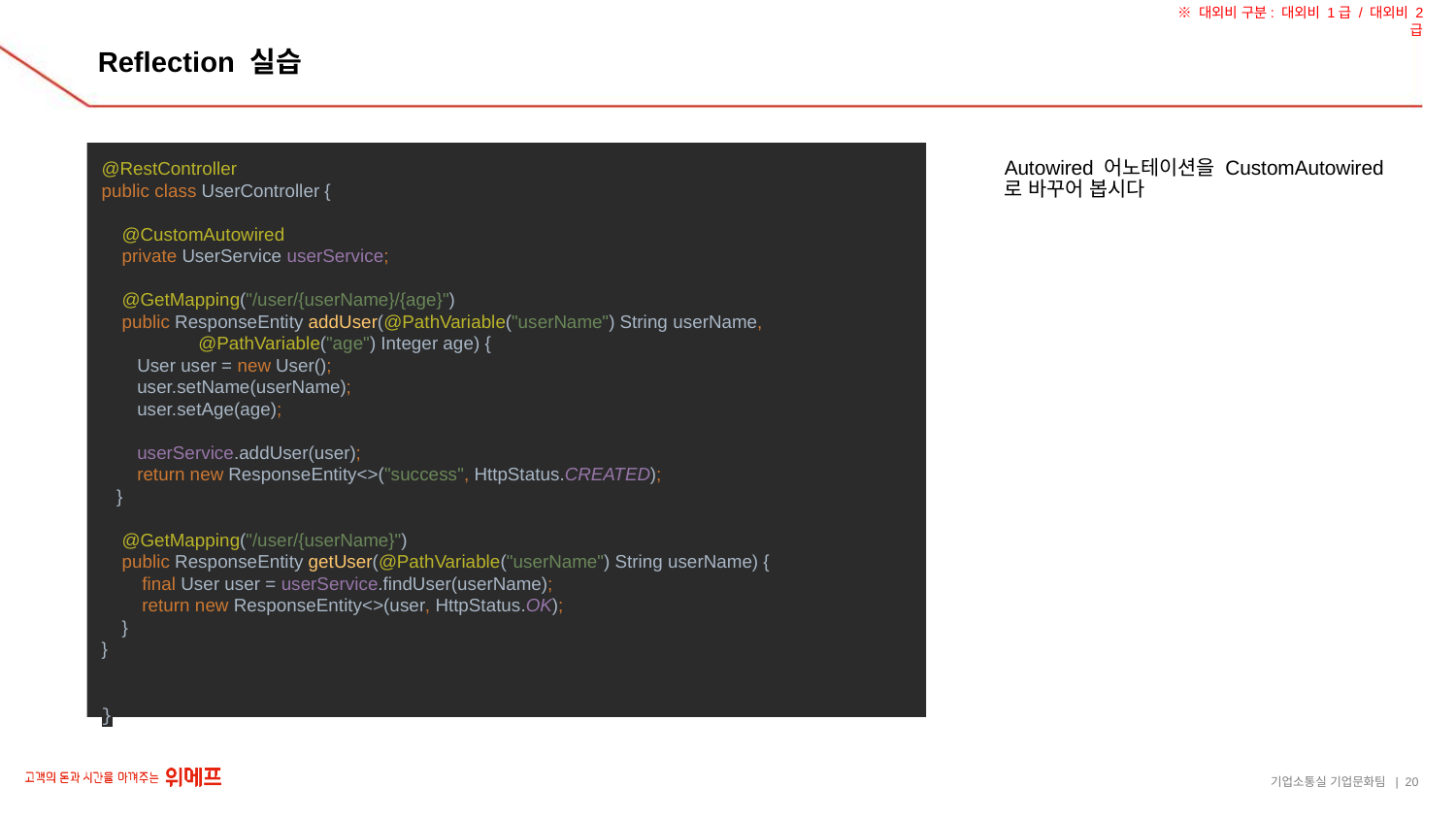

# Reflection 실습
@RestController
public class UserController {

    @CustomAutowired
    private UserService userService;

    @GetMapping("/user/{userName}/{age}")
    public ResponseEntity addUser(@PathVariable("userName") String userName,
                   @PathVariable("age") Integer age) {
       User user = new User();
       user.setName(userName);
       user.setAge(age);

       userService.addUser(user);
       return new ResponseEntity<>("success", HttpStatus.CREATED);
   }

    @GetMapping("/user/{userName}")
    public ResponseEntity getUser(@PathVariable("userName") String userName) {
        final User user = userService.findUser(userName);
        return new ResponseEntity<>(user, HttpStatus.OK);
    }
}

}

Autowired 어노테이션을 CustomAutowired로 바꾸어 봅시다